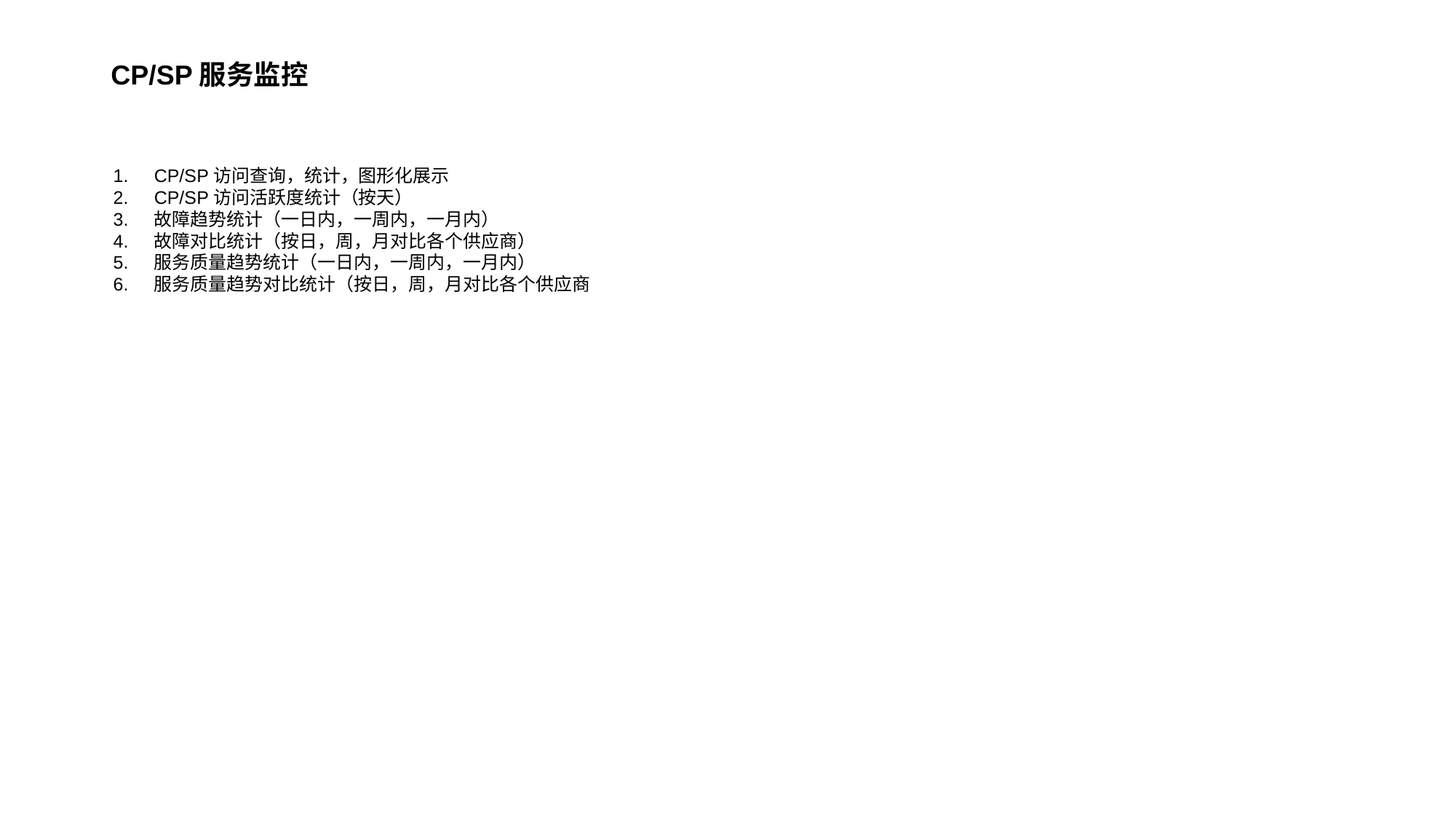

# CP/SP服务监控
CP/SP访问查询，统计，图形化展示
CP/SP访问活跃度统计（按天）
故障趋势统计（一日内，一周内，一月内）
故障对比统计（按日，周，月对比各个供应商）
服务质量趋势统计（一日内，一周内，一月内）
服务质量趋势对比统计（按日，周，月对比各个供应商